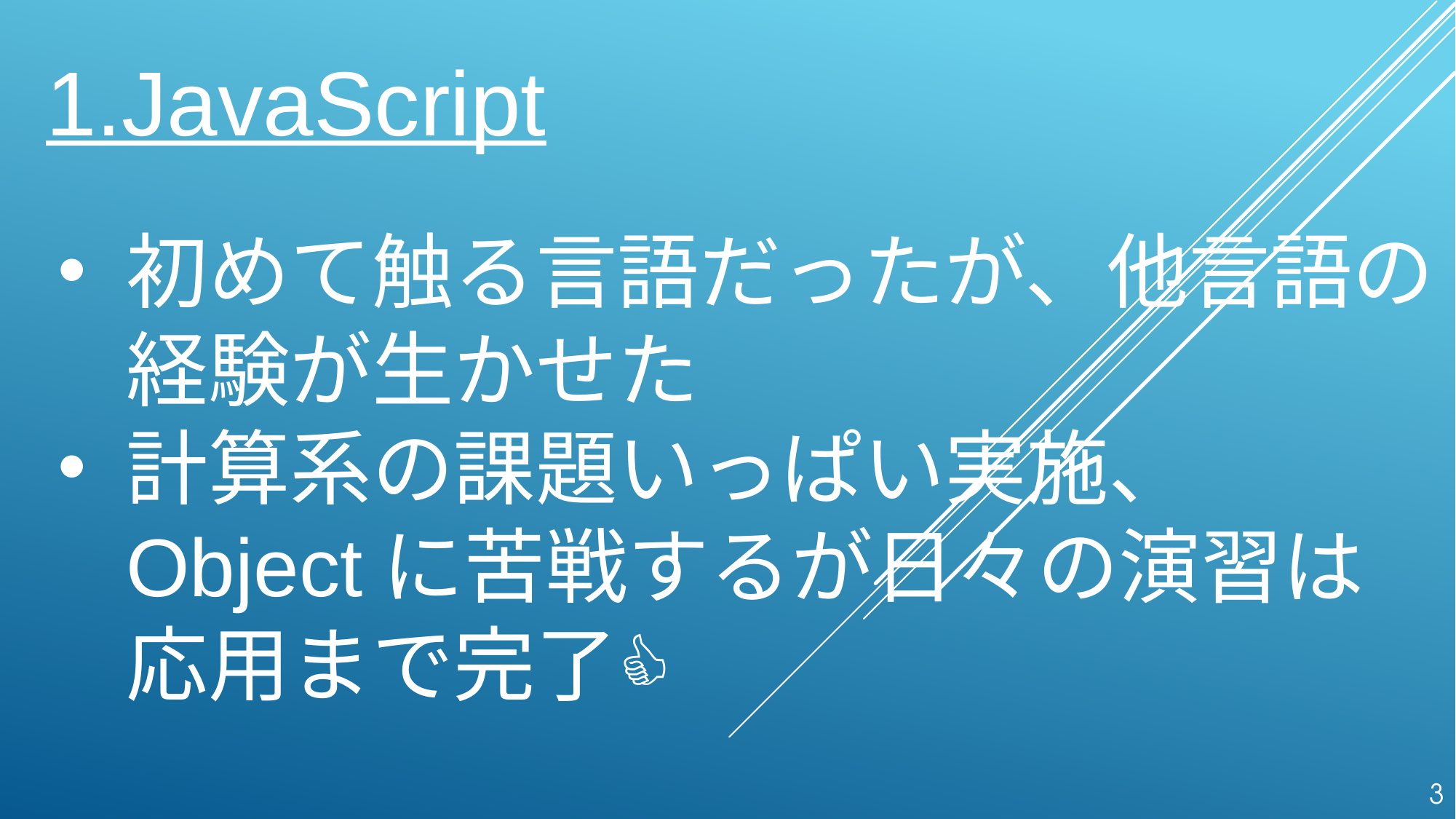

1.JavaScript
初めて触る言語だったが、他言語の
経験が生かせた
計算系の課題いっぱい実施、
Objectに苦戦するが日々の演習は
応用まで完了👍
3